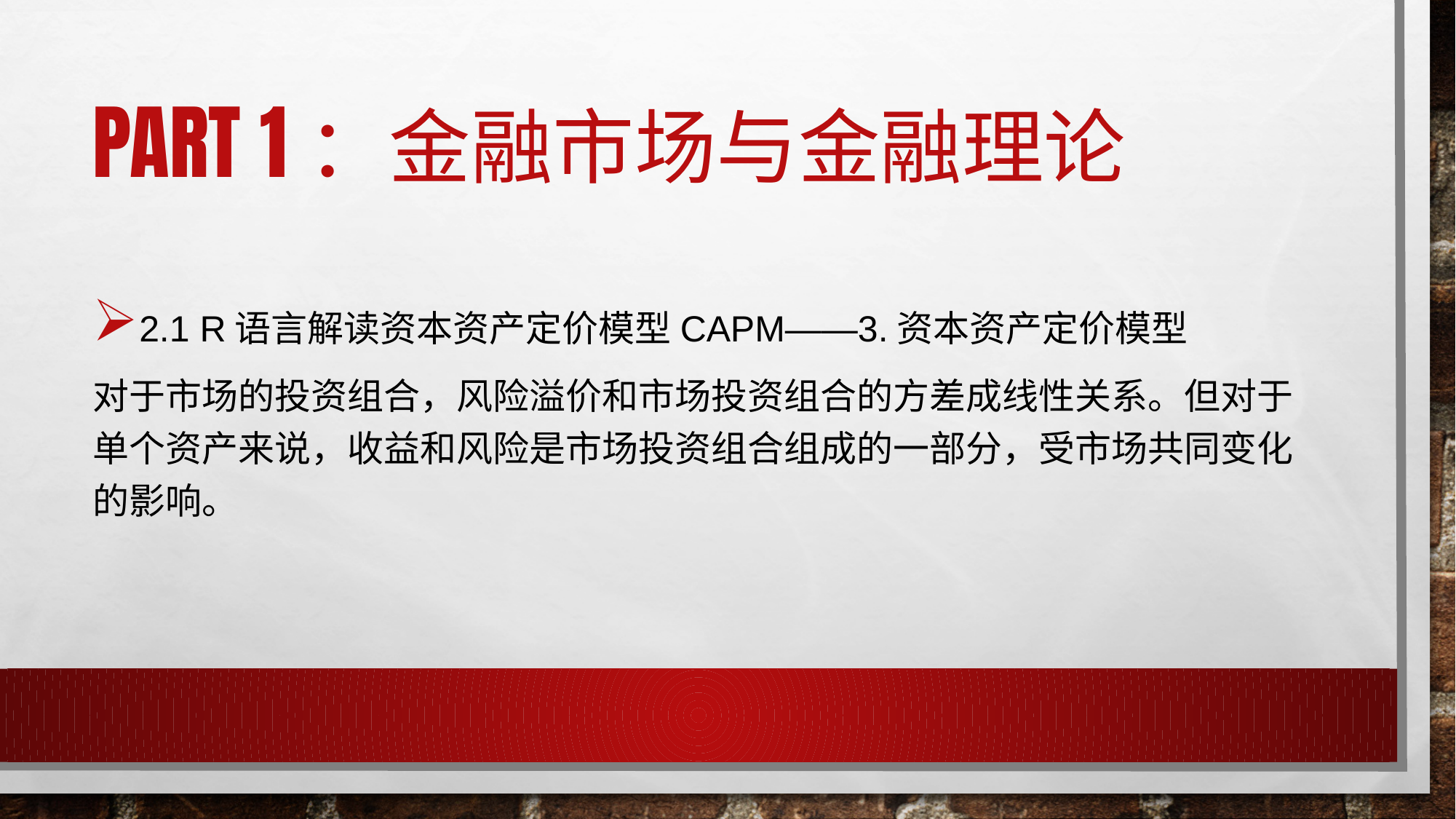

# Part 1：金融市场与金融理论
2.1 R语言解读资本资产定价模型CAPM——3.资本资产定价模型
对于市场的投资组合，风险溢价和市场投资组合的方差成线性关系。但对于单个资产来说，收益和风险是市场投资组合组成的一部分，受市场共同变化的影响。